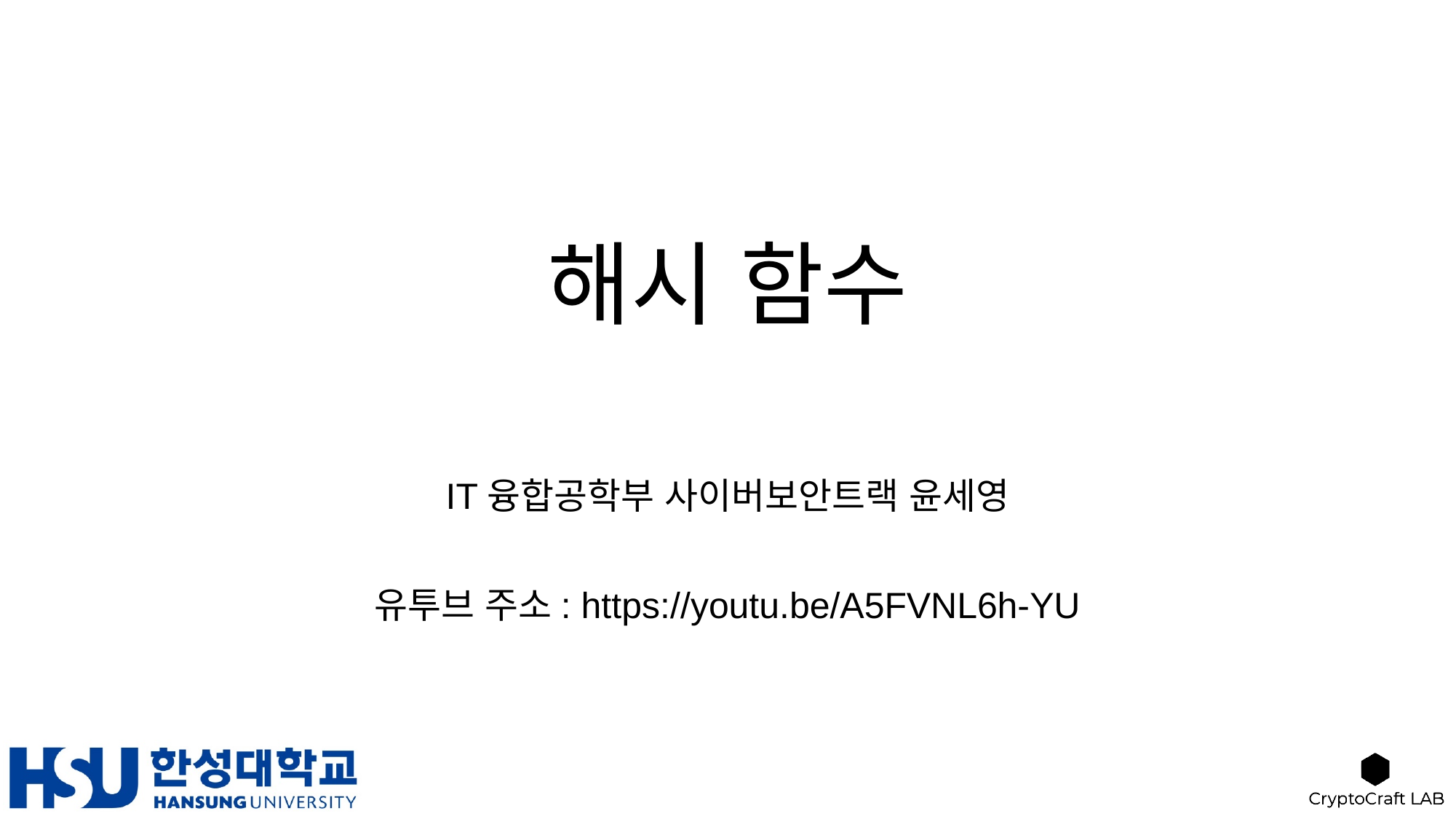

# 해시 함수
IT융합공학부 사이버보안트랙 윤세영

유투브 주소: https://youtu.be/A5FVNL6h-YU